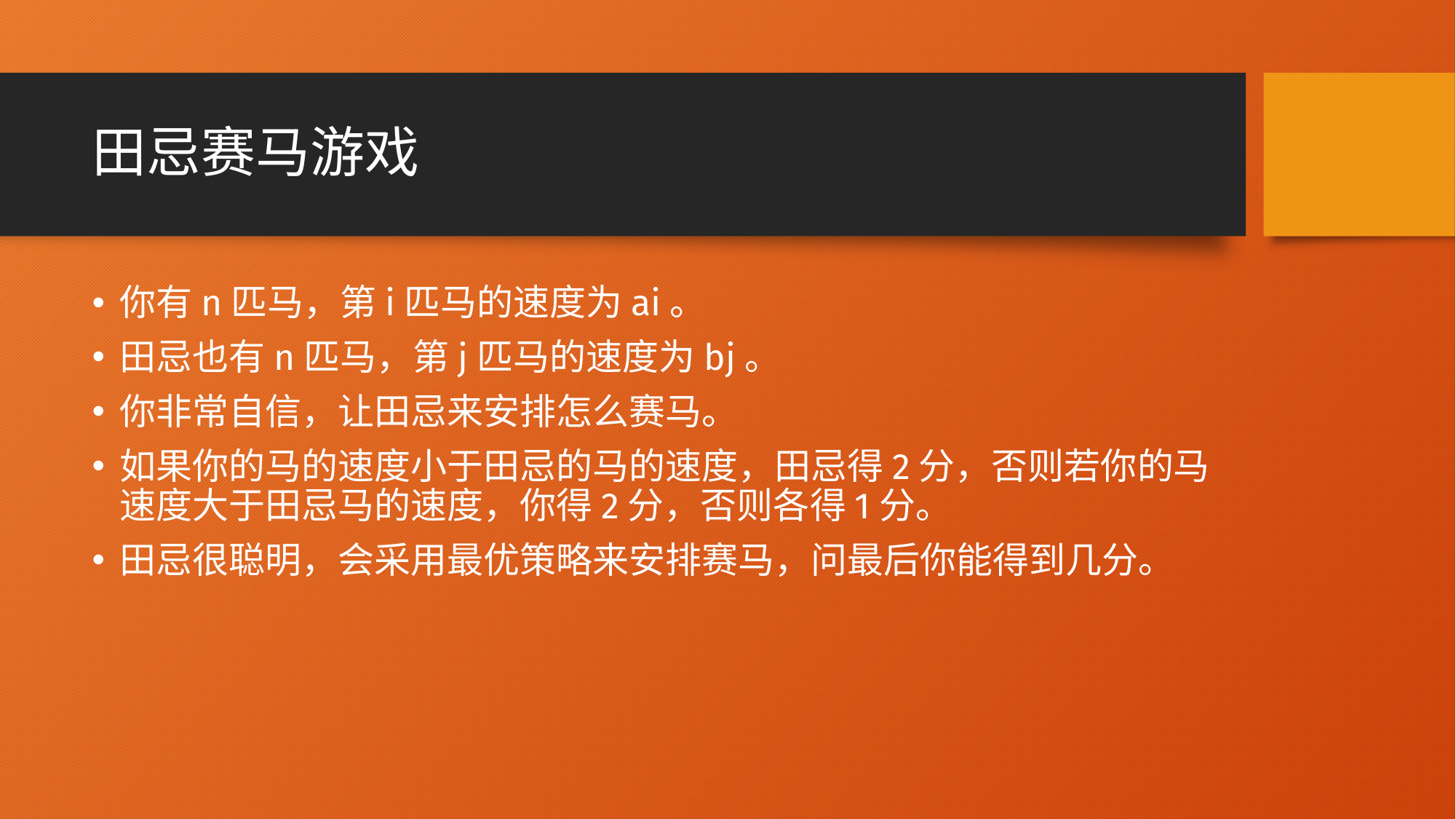

# 田忌赛马游戏
你有n匹马，第i匹马的速度为ai。
田忌也有n匹马，第j匹马的速度为bj。
你非常自信，让田忌来安排怎么赛马。
如果你的马的速度小于田忌的马的速度，田忌得2分，否则若你的马速度大于田忌马的速度，你得2分，否则各得1分。
田忌很聪明，会采用最优策略来安排赛马，问最后你能得到几分。